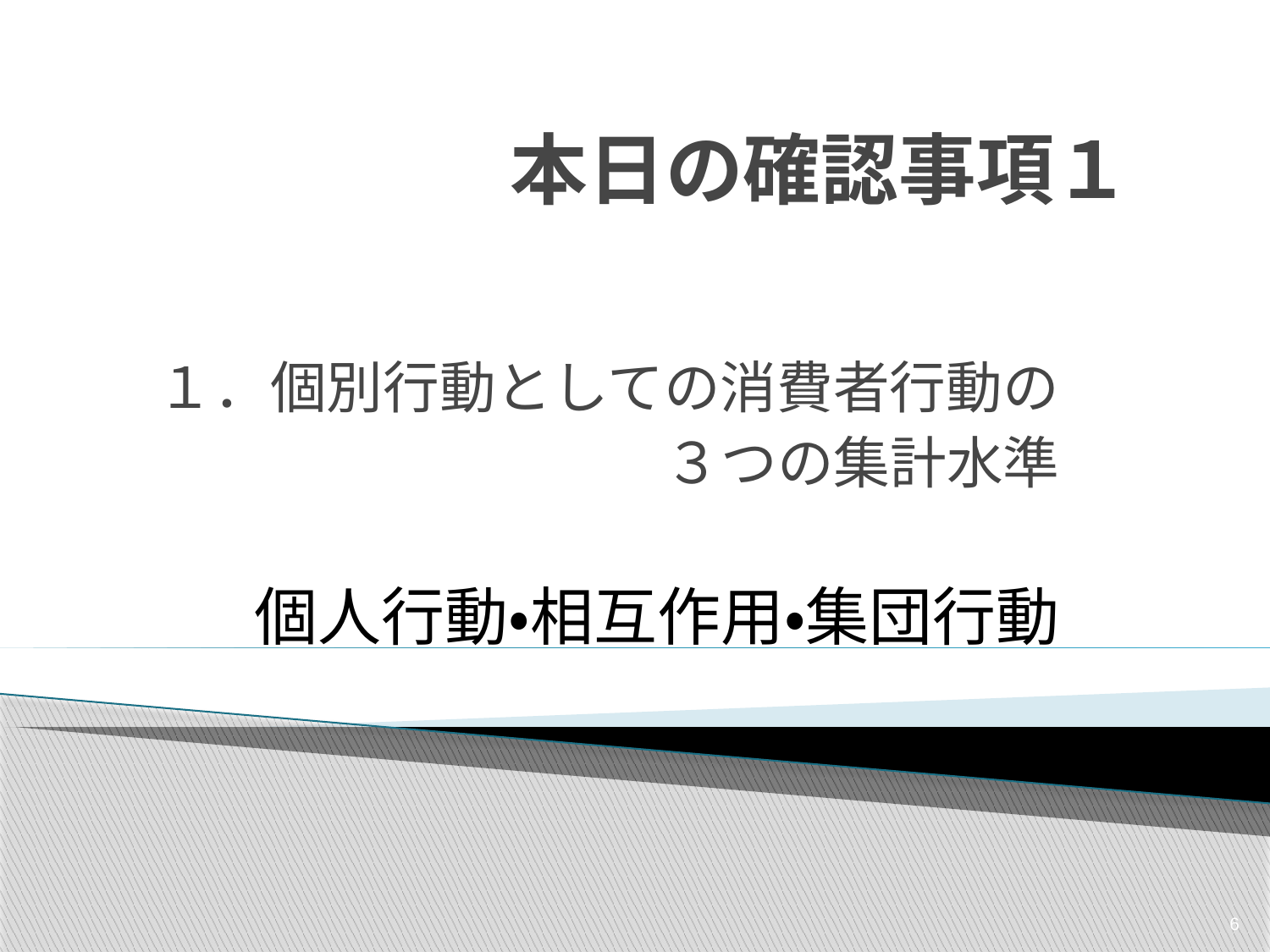

# 本日の確認事項１
１．個別行動としての消費者行動の
３つの集計水準

個人行動・相互作用・集団行動

6